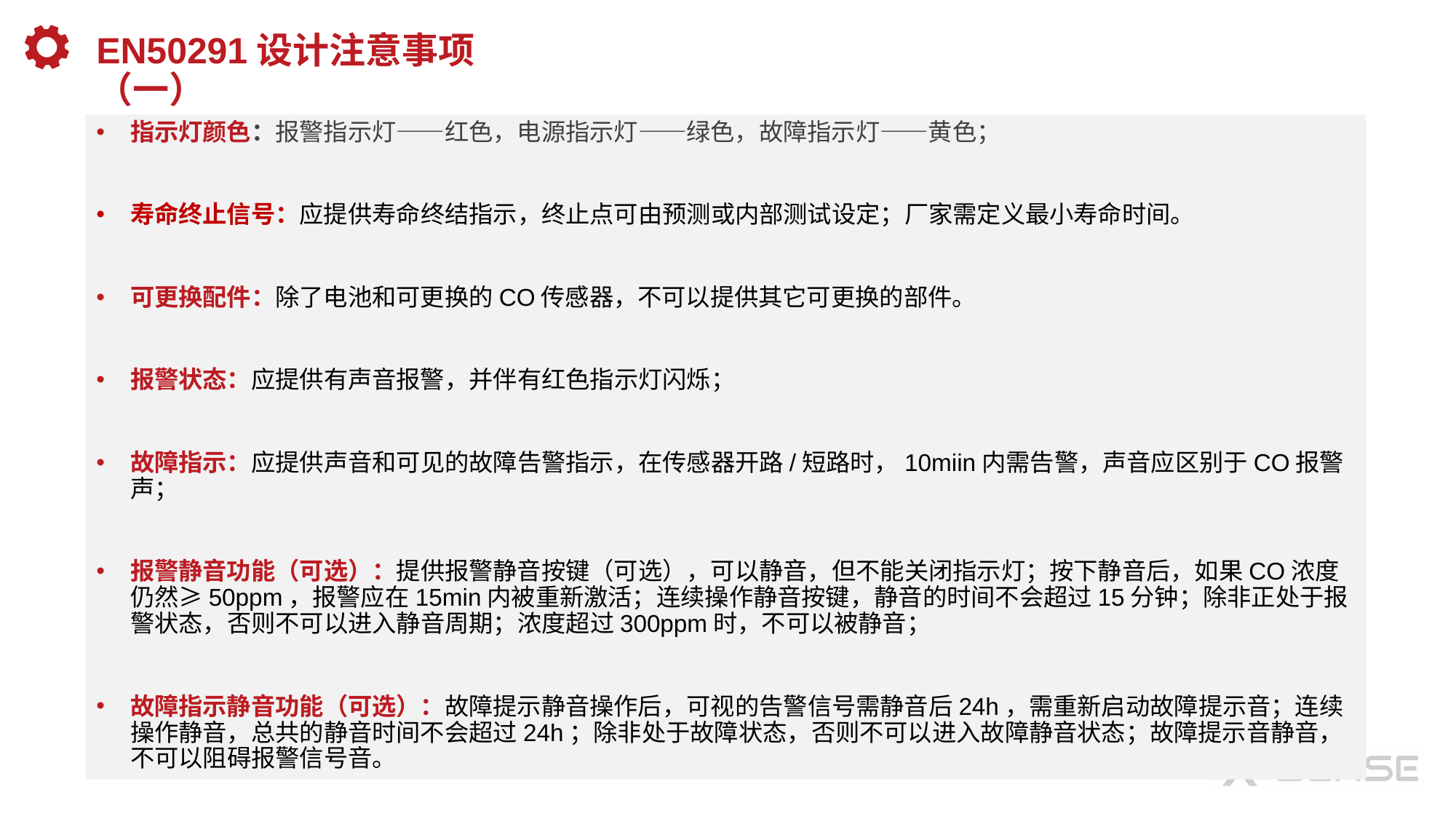

EN50291设计注意事项（一）
指示灯颜色：报警指示灯——红色，电源指示灯——绿色，故障指示灯——黄色；

寿命终止信号：应提供寿命终结指示，终止点可由预测或内部测试设定；厂家需定义最小寿命时间。

可更换配件：除了电池和可更换的CO传感器，不可以提供其它可更换的部件。

报警状态：应提供有声音报警，并伴有红色指示灯闪烁；

故障指示：应提供声音和可见的故障告警指示，在传感器开路/短路时，10miin内需告警，声音应区别于CO报警声；

报警静音功能（可选）：提供报警静音按键（可选），可以静音，但不能关闭指示灯；按下静音后，如果CO浓度仍然≥50ppm，报警应在15min内被重新激活；连续操作静音按键，静音的时间不会超过15分钟；除非正处于报警状态，否则不可以进入静音周期；浓度超过300ppm时，不可以被静音；

故障指示静音功能（可选）：故障提示静音操作后，可视的告警信号需静音后24h，需重新启动故障提示音；连续操作静音，总共的静音时间不会超过24h；除非处于故障状态，否则不可以进入故障静音状态；故障提示音静音，不可以阻碍报警信号音。

；